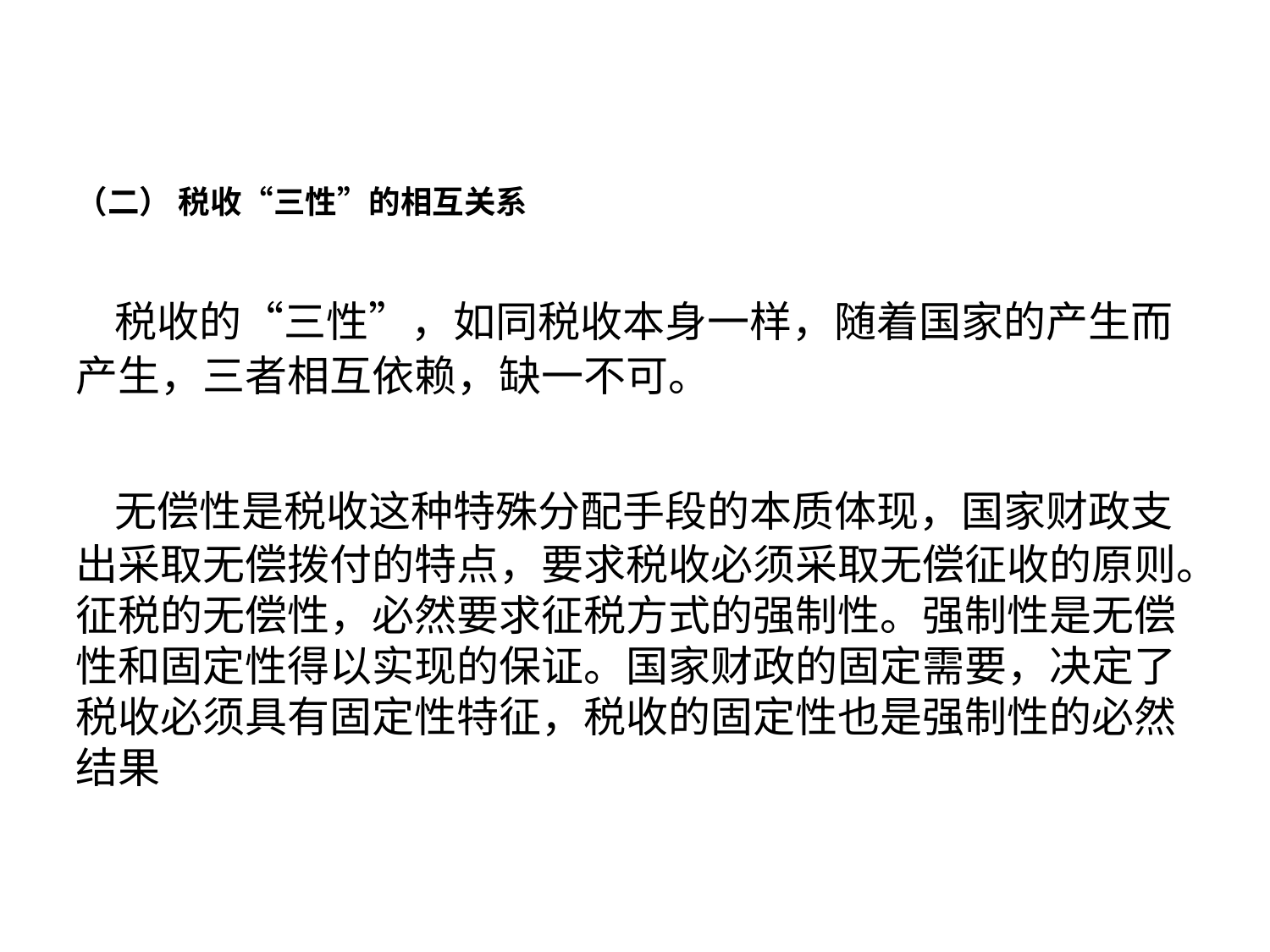

# （二） 税收“三性”的相互关系
  税收的“三性”，如同税收本身一样，随着国家的产生而产生，三者相互依赖，缺一不可。

  无偿性是税收这种特殊分配手段的本质体现，国家财政支出采取无偿拨付的特点，要求税收必须采取无偿征收的原则。征税的无偿性，必然要求征税方式的强制性。强制性是无偿性和固定性得以实现的保证。国家财政的固定需要，决定了税收必须具有固定性特征，税收的固定性也是强制性的必然结果